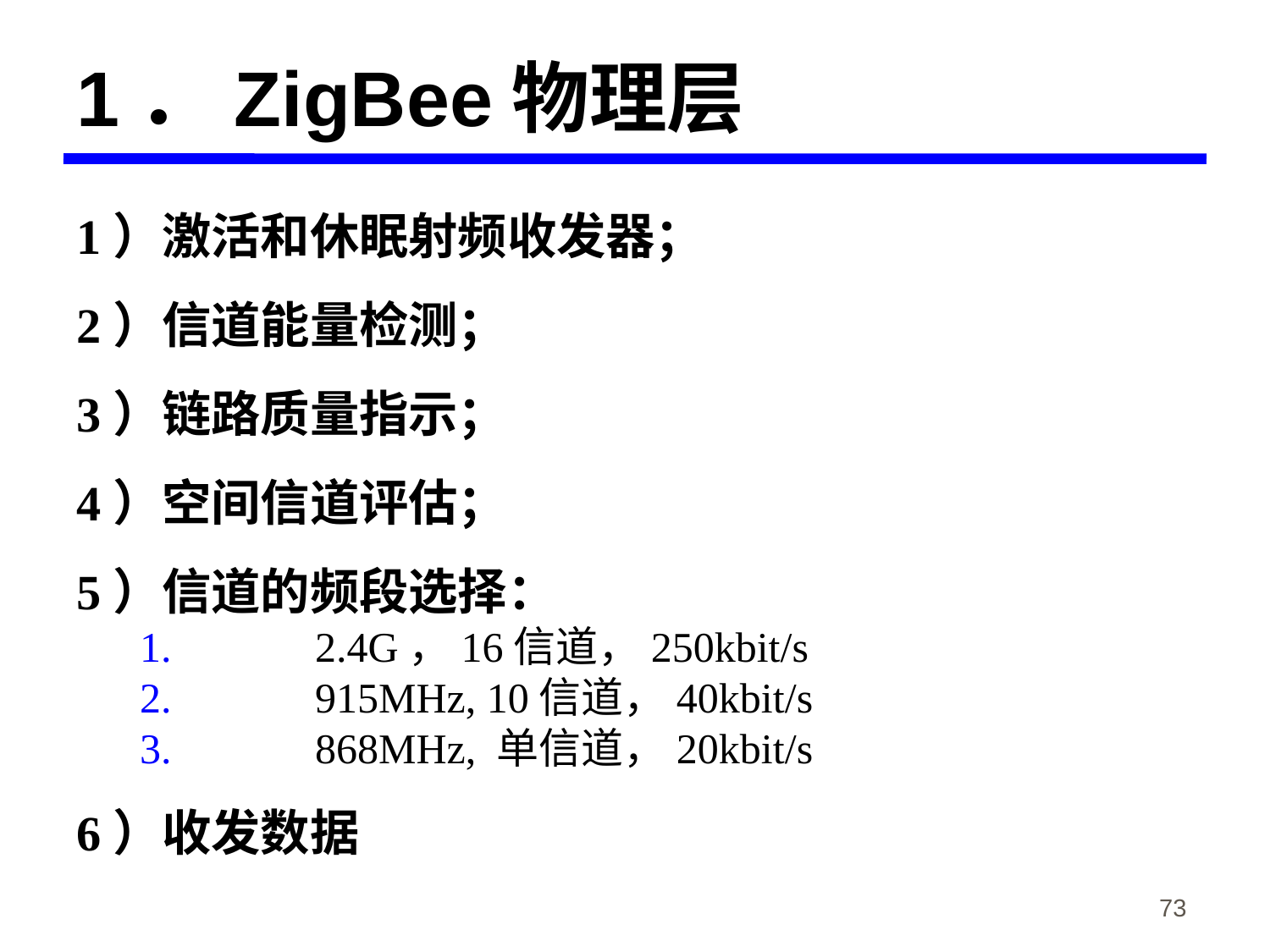

# 1．ZigBee物理层
1）激活和休眠射频收发器；
2）信道能量检测；
3）链路质量指示；
4）空间信道评估；
5）信道的频段选择：
	2.4G，16信道，250kbit/s
	915MHz, 10信道，40kbit/s
	868MHz, 单信道，20kbit/s
6）收发数据
《物联网概论》-韩毅刚
73